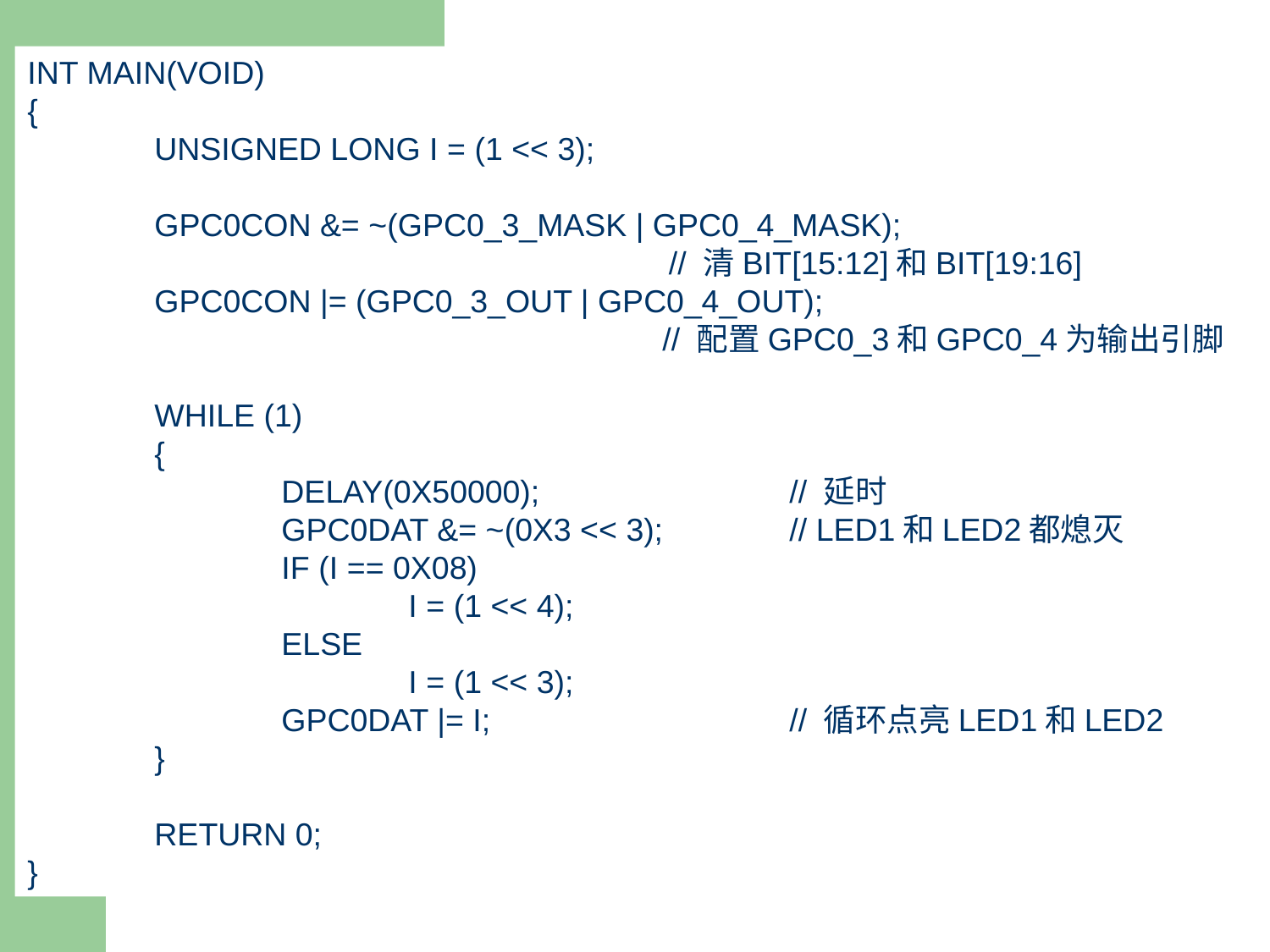

int main(void)
{
	unsigned long i = (1 << 3);

	GPC0CON &= ~(GPC0_3_MASK | GPC0_4_MASK);
				               // 清bit[15:12]和bit[19:16]
	GPC0CON |= (GPC0_3_out | GPC0_4_out);
					// 配置GPC0_3和GPC0_4为输出引脚

	while (1)
	{
		delay(0x50000);      		// 延时
		GPC0DAT &= ~(0x3 << 3); 	// LED1和LED2都熄灭
		if (i == 0x08)
			i = (1 << 4);
		else
			i = (1 << 3);
		GPC0DAT |= i;			// 循环点亮LED1和LED2
	}

	return 0;
}